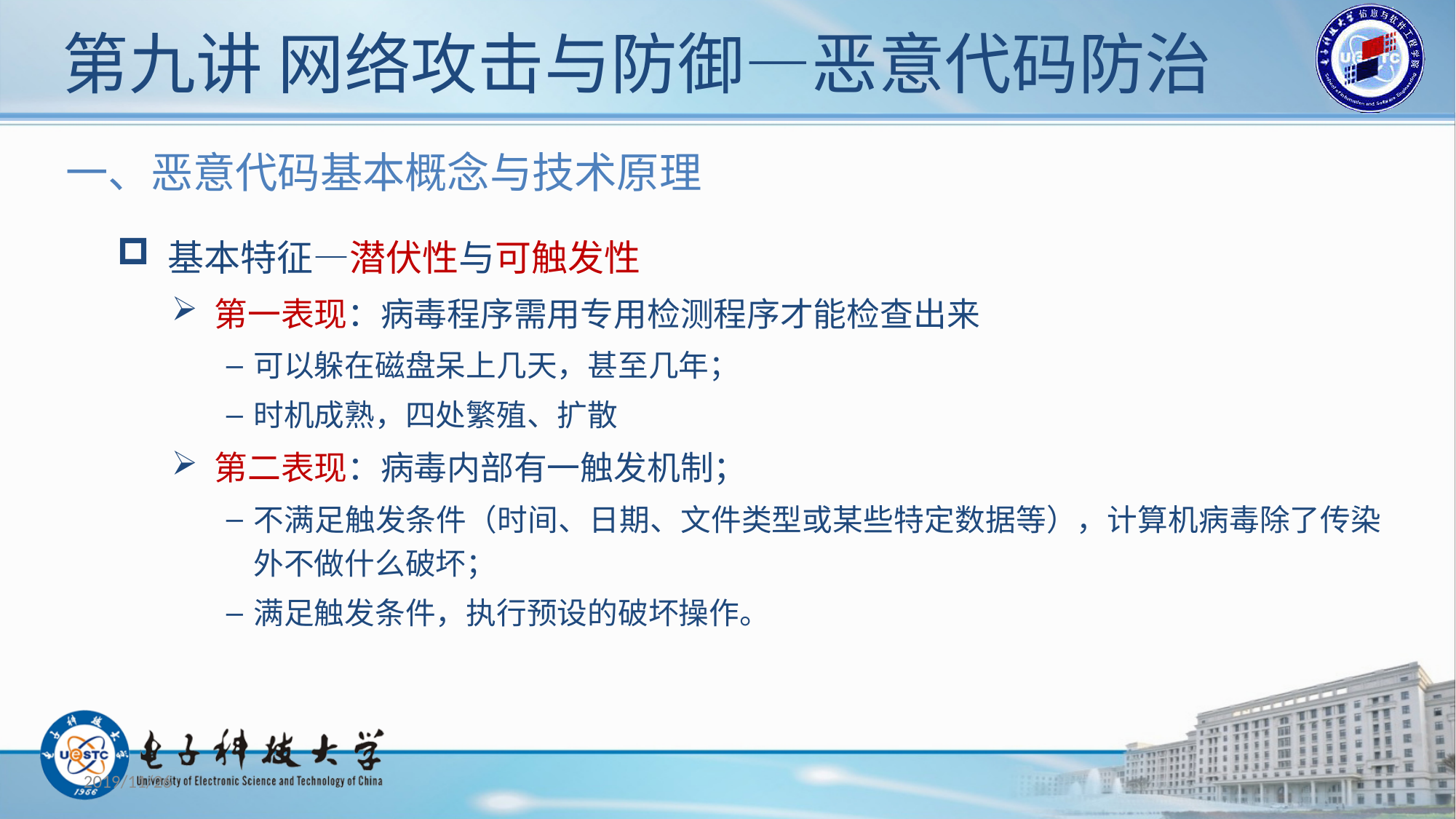

# 第九讲 网络攻击与防御—恶意代码防治
一、恶意代码基本概念与技术原理
 基本特征—潜伏性与可触发性
 第一表现：病毒程序需用专用检测程序才能检查出来
可以躲在磁盘呆上几天，甚至几年；
时机成熟，四处繁殖、扩散
 第二表现：病毒内部有一触发机制；
不满足触发条件（时间、日期、文件类型或某些特定数据等），计算机病毒除了传染外不做什么破坏；
满足触发条件，执行预设的破坏操作。
2019/11/26